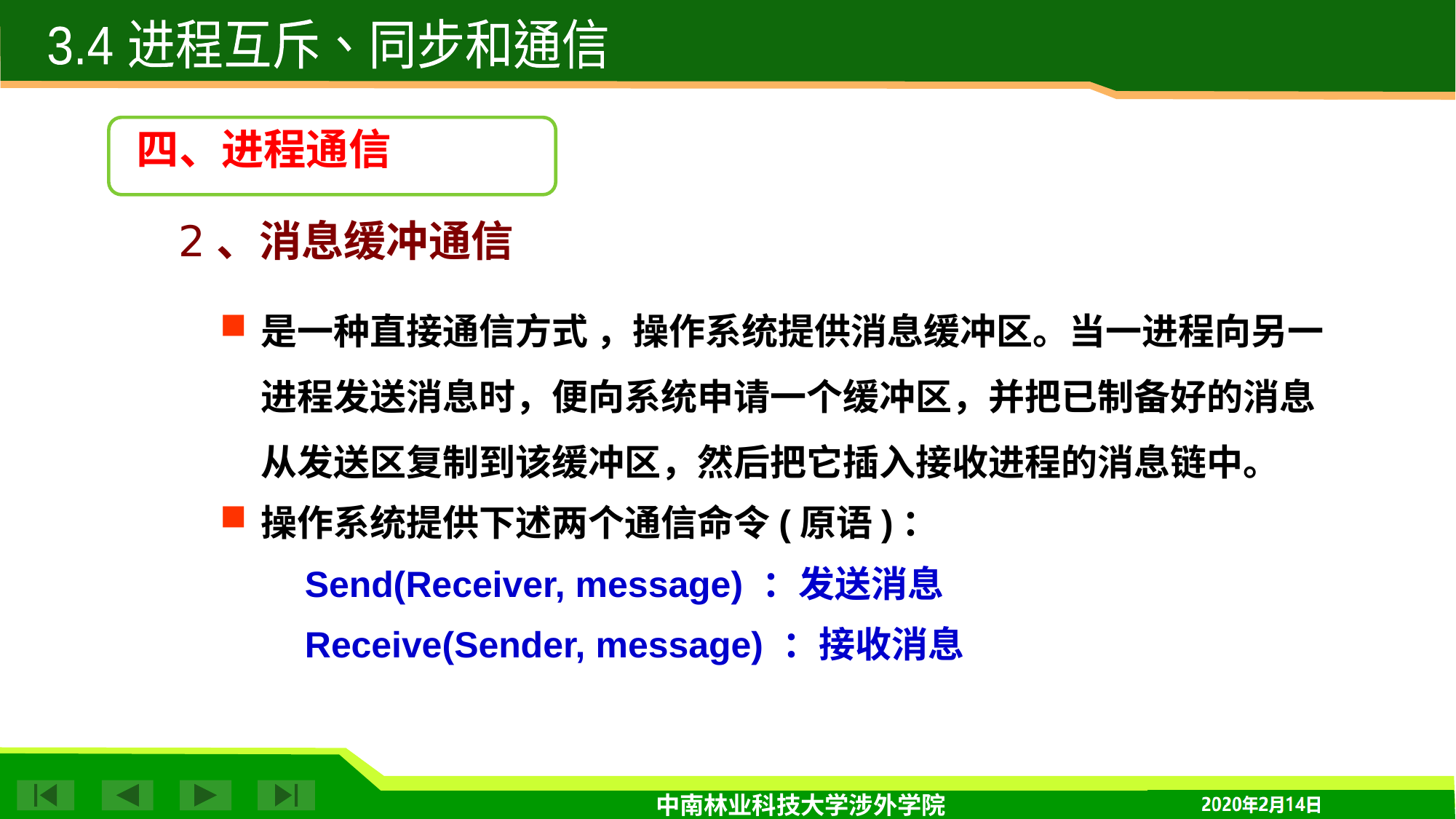

3.4 进程互斥、同步和通信
四、进程通信

2、消息缓冲通信
是一种直接通信方式 ，操作系统提供消息缓冲区。当一进程向另一进程发送消息时，便向系统申请一个缓冲区，并把已制备好的消息从发送区复制到该缓冲区，然后把它插入接收进程的消息链中。
操作系统提供下述两个通信命令(原语)：
   Send(Receiver, message) ：发送消息
   Receive(Sender, message) ：接收消息